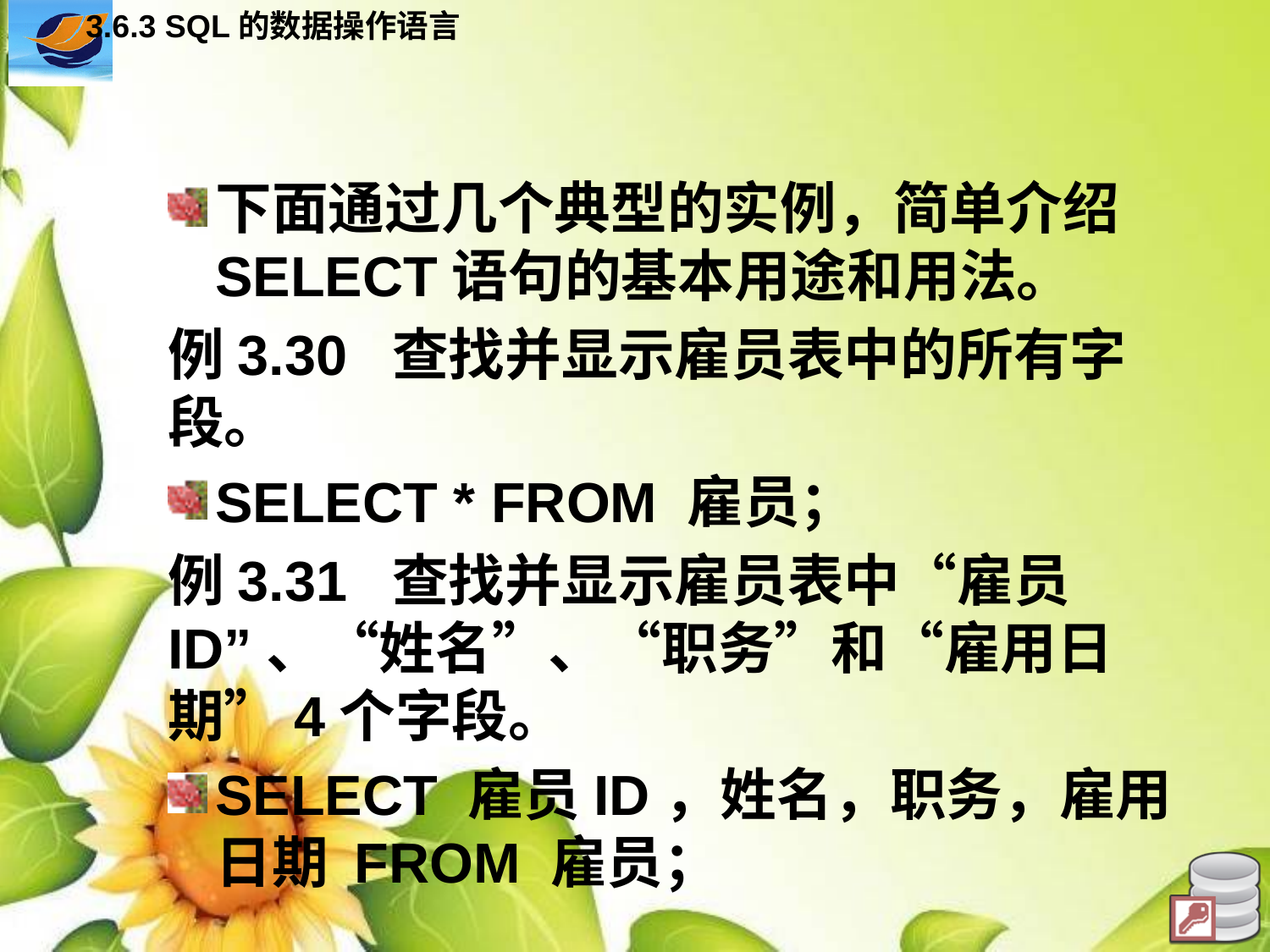

3.6.3 SQL的数据操作语言
下面通过几个典型的实例，简单介绍SELECT语句的基本用途和用法。
例3.30  查找并显示雇员表中的所有字段。
SELECT * FROM 雇员；
例3.31  查找并显示雇员表中“雇员ID”、“姓名”、“职务”和“雇用日期”4个字段。
SELECT 雇员ID，姓名，职务，雇用日期 FROM 雇员；